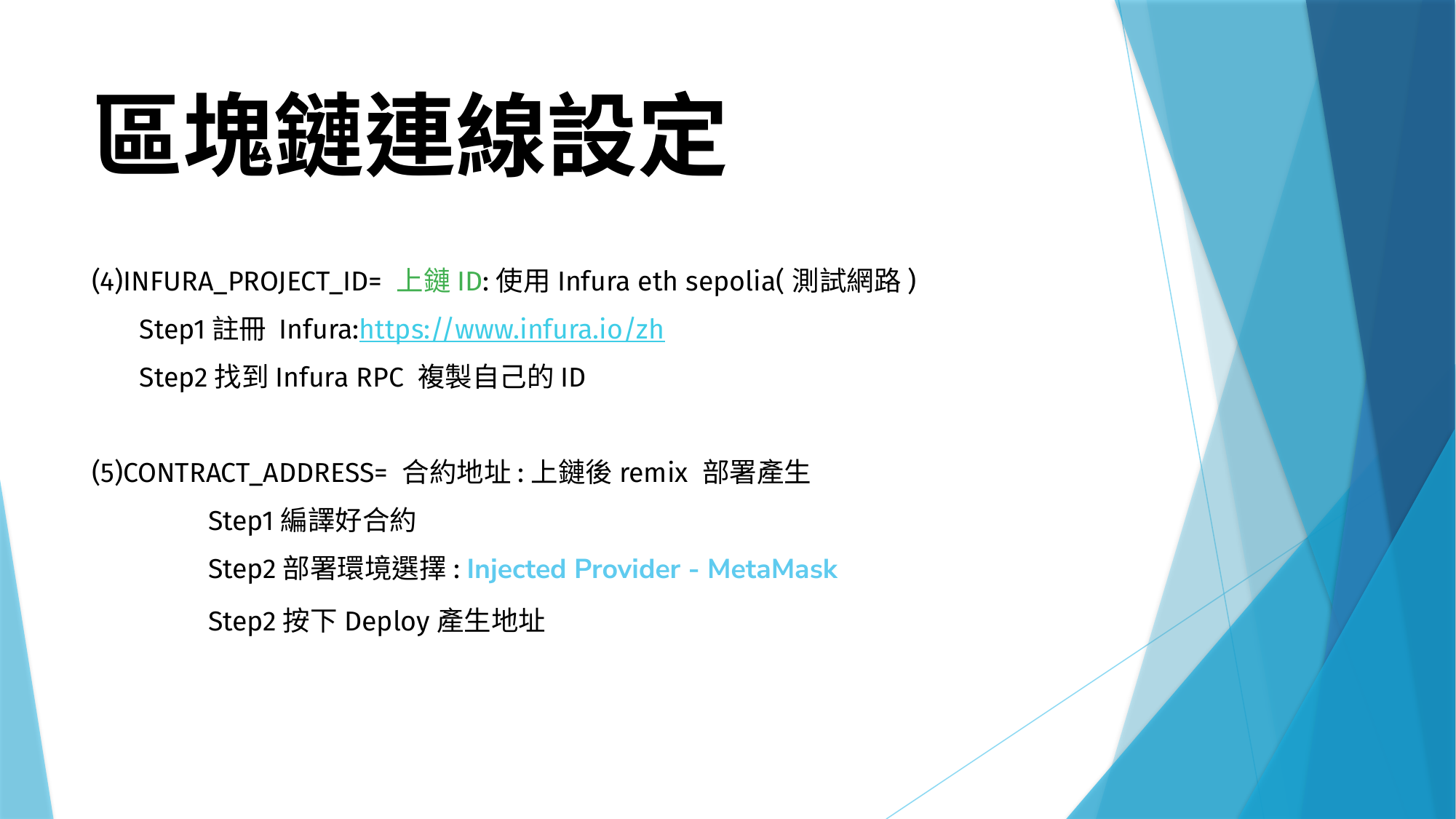

# 區塊鏈連線設定
(4)INFURA_PROJECT_ID= 上鏈ID:使用Infura eth sepolia(測試網路)
Step1註冊 Infura:https://www.infura.io/zh
Step2找到Infura RPC 複製自己的ID

(5)CONTRACT_ADDRESS= 合約地址:上鏈後remix 部署產生
	 Step1編譯好合約
	 Step2部署環境選擇: Injected Provider - MetaMask
	 Step2按下Deploy產生地址